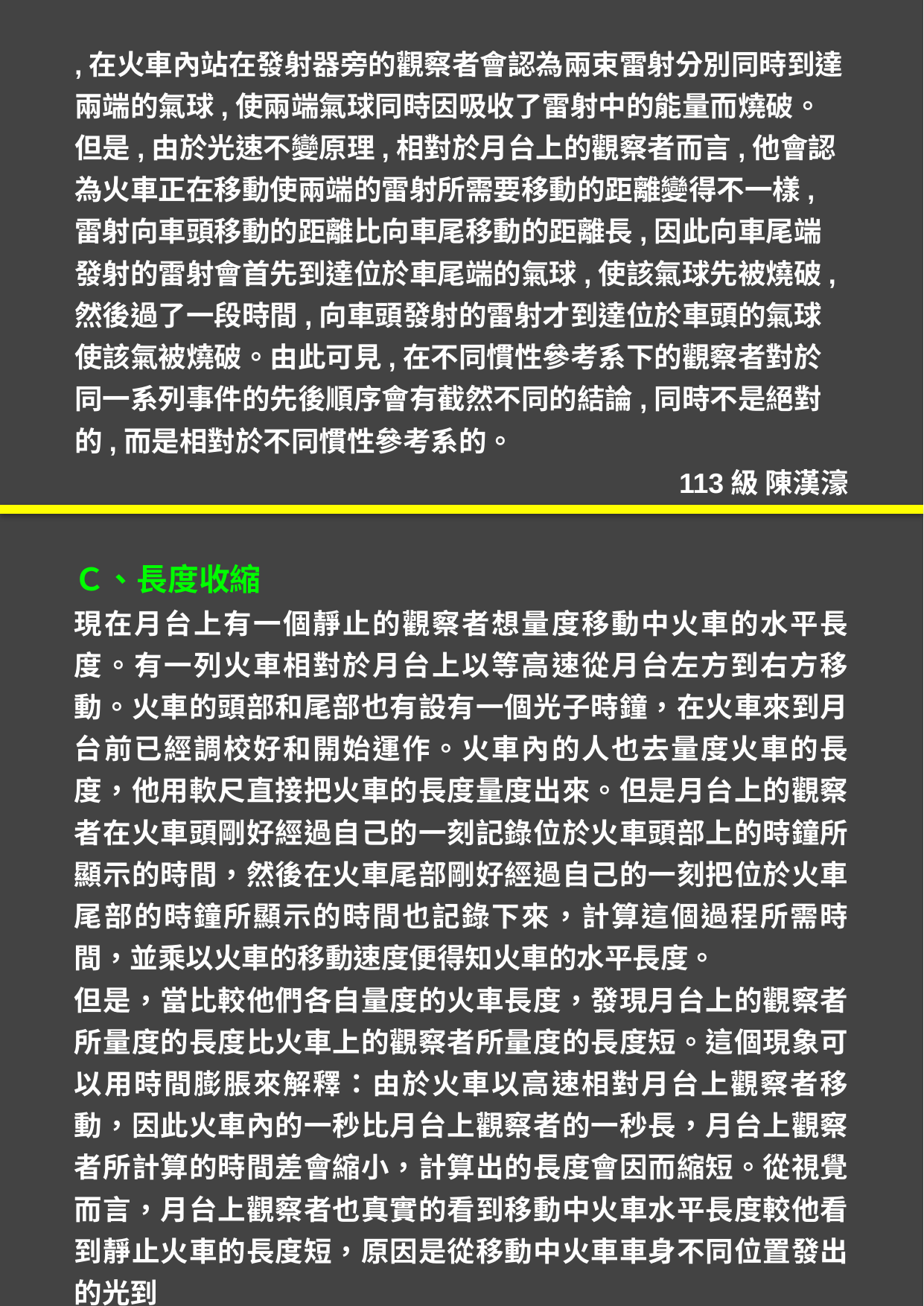

,在火車內站在發射器旁的觀察者會認為兩束雷射分別同時到達兩端的氣球,使兩端氣球同時因吸收了雷射中的能量而燒破。但是,由於光速不變原理,相對於月台上的觀察者而言,他會認為火車正在移動使兩端的雷射所需要移動的距離變得不一樣,雷射向車頭移動的距離比向車尾移動的距離長,因此向車尾端發射的雷射會首先到達位於車尾端的氣球,使該氣球先被燒破,然後過了一段時間,向車頭發射的雷射才到達位於車頭的氣球使該氣被燒破。由此可見,在不同慣性參考系下的觀察者對於同一系列事件的先後順序會有截然不同的結論,同時不是絕對的,而是相對於不同慣性參考系的。
113級 陳漢濠
Ｃ、長度收縮
現在月台上有一個靜止的觀察者想量度移動中火車的水平長度。有一列火車相對於月台上以等高速從月台左方到右方移動。火車的頭部和尾部也有設有一個光子時鐘，在火車來到月台前已經調校好和開始運作。火車內的人也去量度火車的長度，他用軟尺直接把火車的長度量度出來。但是月台上的觀察者在火車頭剛好經過自己的一刻記錄位於火車頭部上的時鐘所顯示的時間，然後在火車尾部剛好經過自己的一刻把位於火車尾部的時鐘所顯示的時間也記錄下來，計算這個過程所需時間，並乘以火車的移動速度便得知火車的水平長度。
但是，當比較他們各自量度的火車長度，發現月台上的觀察者所量度的長度比火車上的觀察者所量度的長度短。這個現象可以用時間膨脹來解釋：由於火車以高速相對月台上觀察者移動，因此火車內的一秒比月台上觀察者的一秒長，月台上觀察者所計算的時間差會縮小，計算出的長度會因而縮短。從視覺而言，月台上觀察者也真實的看到移動中火車水平長度較他看到靜止火車的長度短，原因是從移動中火車車身不同位置發出的光到